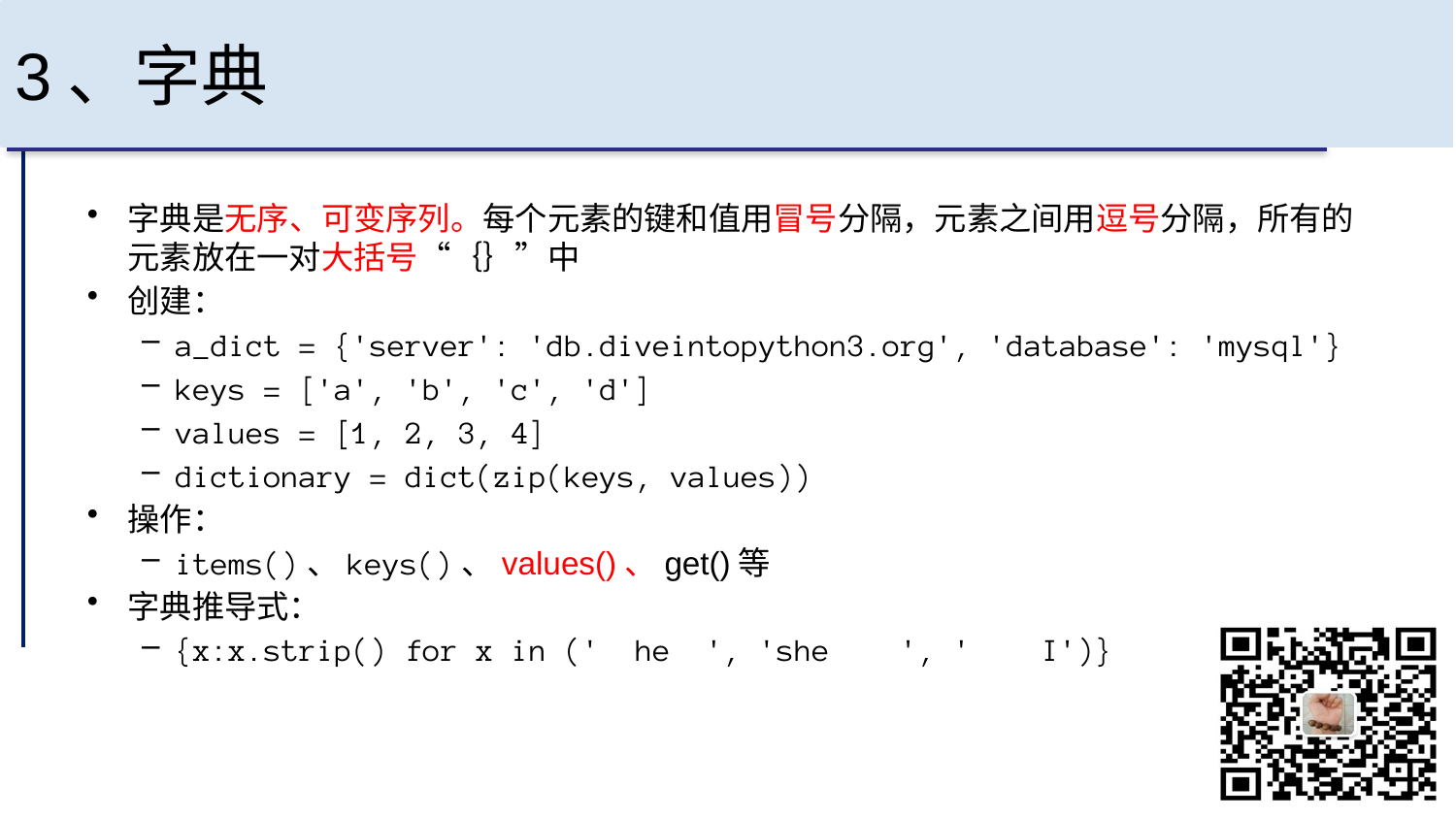

# 3、字典
字典是无序、可变序列。每个元素的键和值用冒号分隔，元素之间用逗号分隔，所有的元素放在一对大括号“｛｝”中
创建：
a_dict = {'server': 'db.diveintopython3.org', 'database': 'mysql'}
keys = ['a', 'b', 'c', 'd']
values = [1, 2, 3, 4]
dictionary = dict(zip(keys, values))
操作：
items()、keys()、values()、get()等
字典推导式：
{x:x.strip() for x in ('  he  ', 'she    ', '    I')}